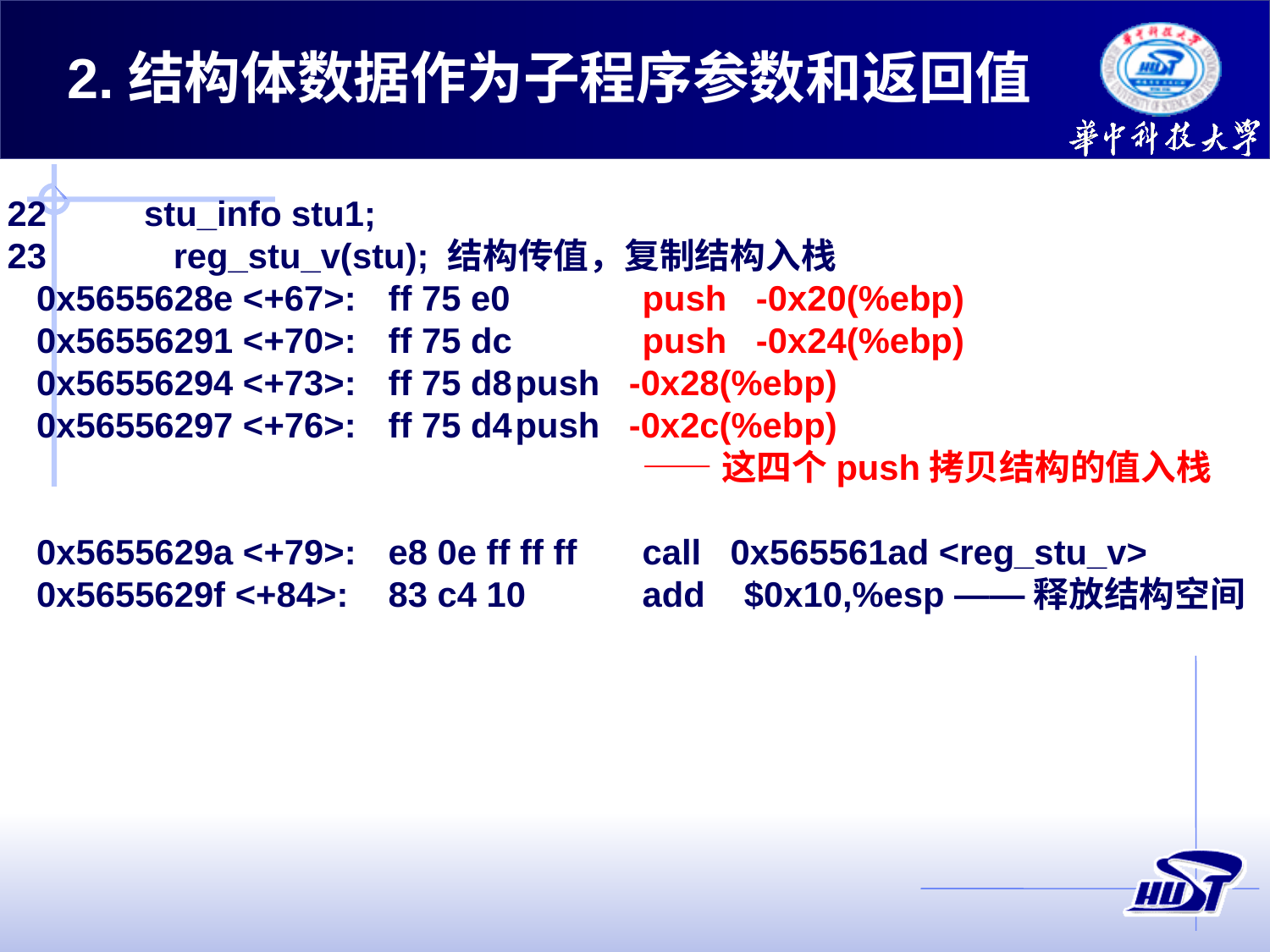

2.结构体数据作为子程序参数和返回值

22	 stu_info stu1;
23	    reg_stu_v(stu); 结构传值，复制结构入栈
   0x5655628e <+67>:	ff 75 e0		push   -0x20(%ebp)
   0x56556291 <+70>:	ff 75 dc		push   -0x24(%ebp)
   0x56556294 <+73>:	ff 75 d8	push   -0x28(%ebp)
   0x56556297 <+76>:	ff 75 d4	push   -0x2c(%ebp)
					——这四个push拷贝结构的值入栈

   0x5655629a <+79>:	e8 0e ff ff ff	call   0x565561ad <reg_stu_v>
   0x5655629f <+84>:	83 c4 10	add    $0x10,%esp ——释放结构空间